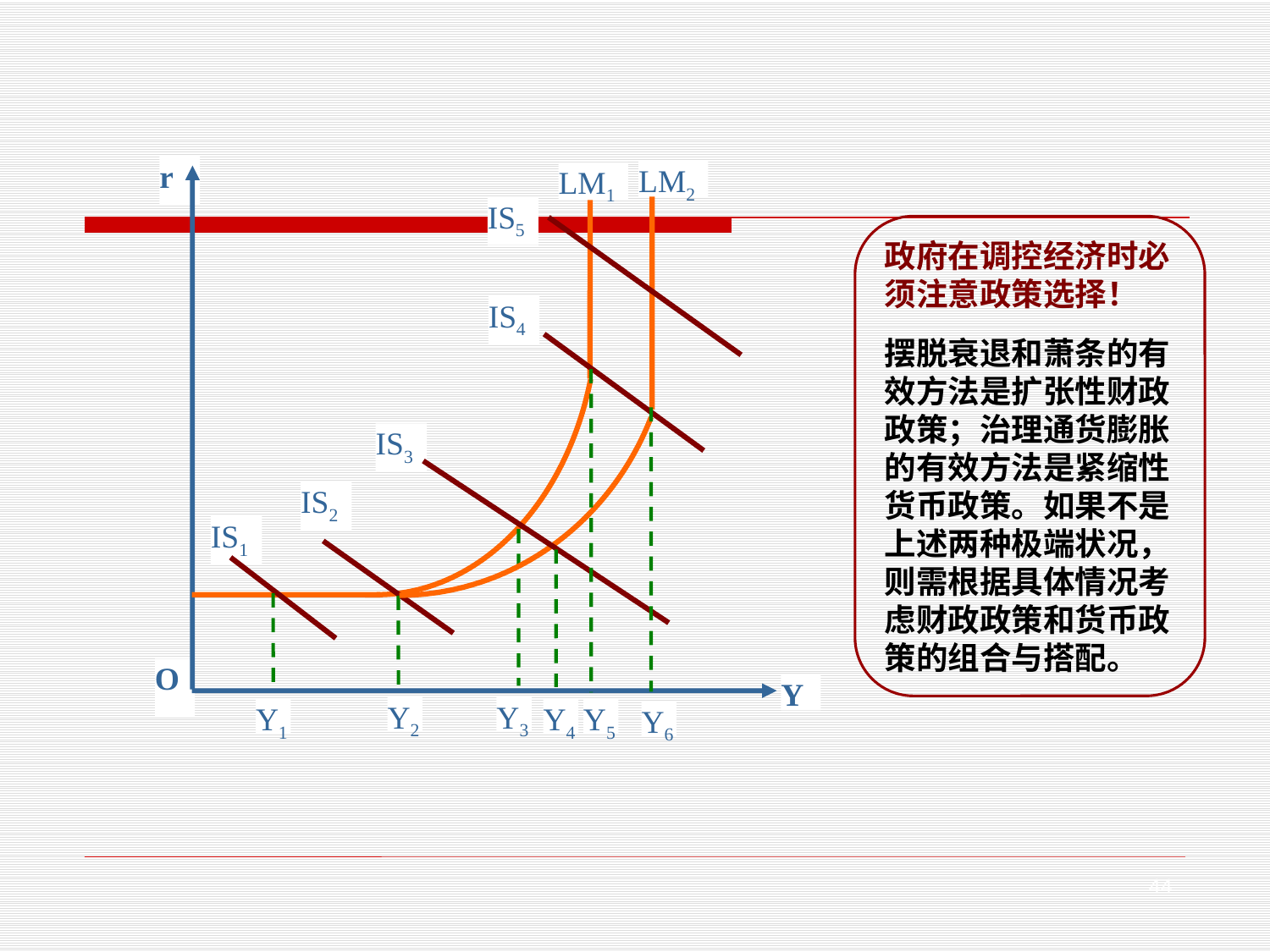

r
LM2
LM1

IS5

IS4

IS3

IS2
IS1

O
Y

Y2
Y3
Y1
Y4
Y5
Y6
政府在调控经济时必须注意政策选择！
摆脱衰退和萧条的有效方法是扩张性财政政策；治理通货膨胀的有效方法是紧缩性货币政策。如果不是上述两种极端状况，则需根据具体情况考虑财政政策和货币政策的组合与搭配。
44